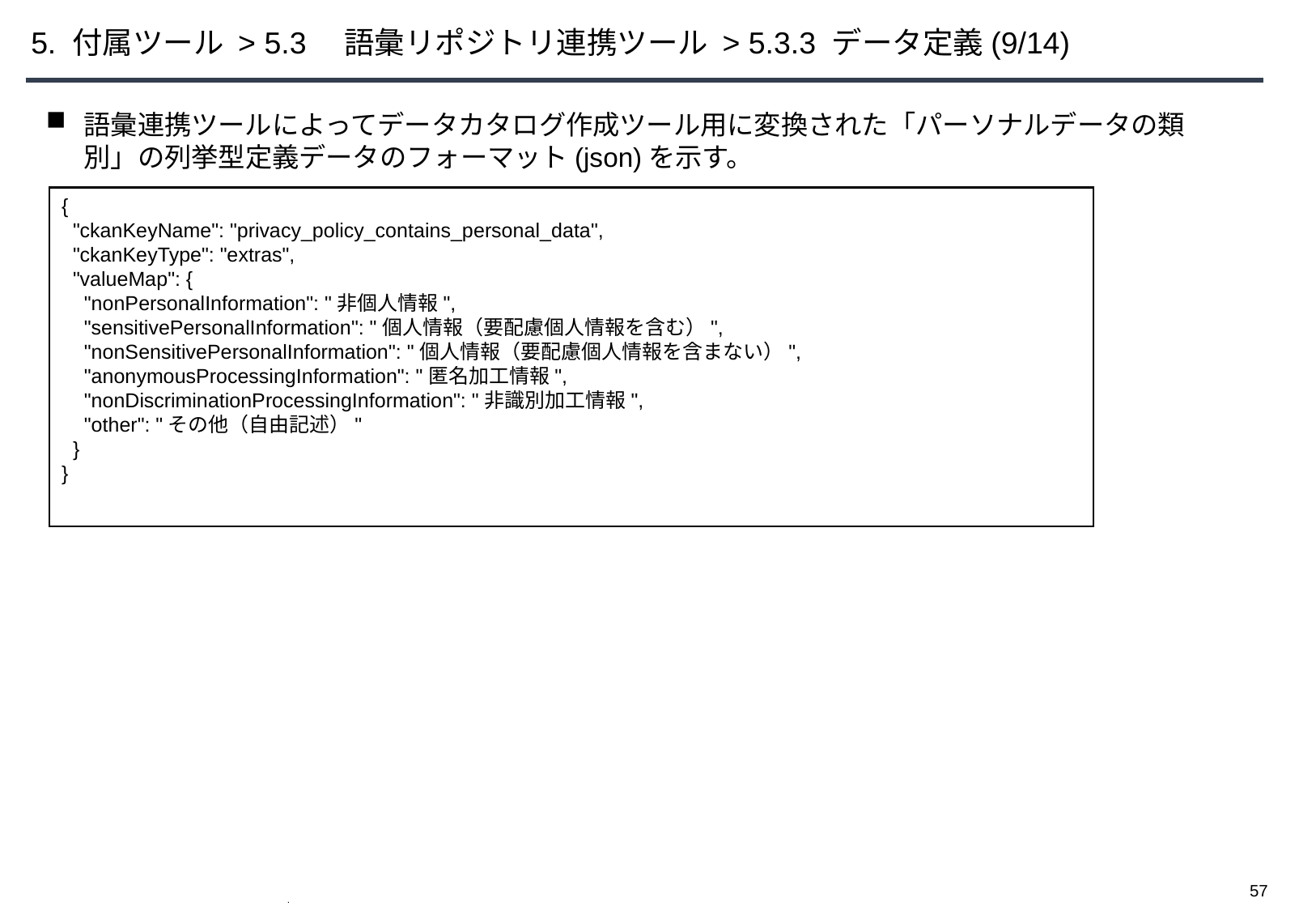

# 5. 付属ツール > 5.3　語彙リポジトリ連携ツール > 5.3.3 データ定義(9/14)
語彙連携ツールによってデータカタログ作成ツール用に変換された「パーソナルデータの類別」の列挙型定義データのフォーマット(json)を示す。
{
  "ckanKeyName": "privacy_policy_contains_personal_data",
  "ckanKeyType": "extras",
  "valueMap": {
    "nonPersonalInformation": "非個人情報",
    "sensitivePersonalInformation": "個人情報（要配慮個人情報を含む）",
    "nonSensitivePersonalInformation": "個人情報（要配慮個人情報を含まない）",
    "anonymousProcessingInformation": "匿名加工情報",
    "nonDiscriminationProcessingInformation": "非識別加工情報",
    "other": "その他（自由記述）"
  }
}